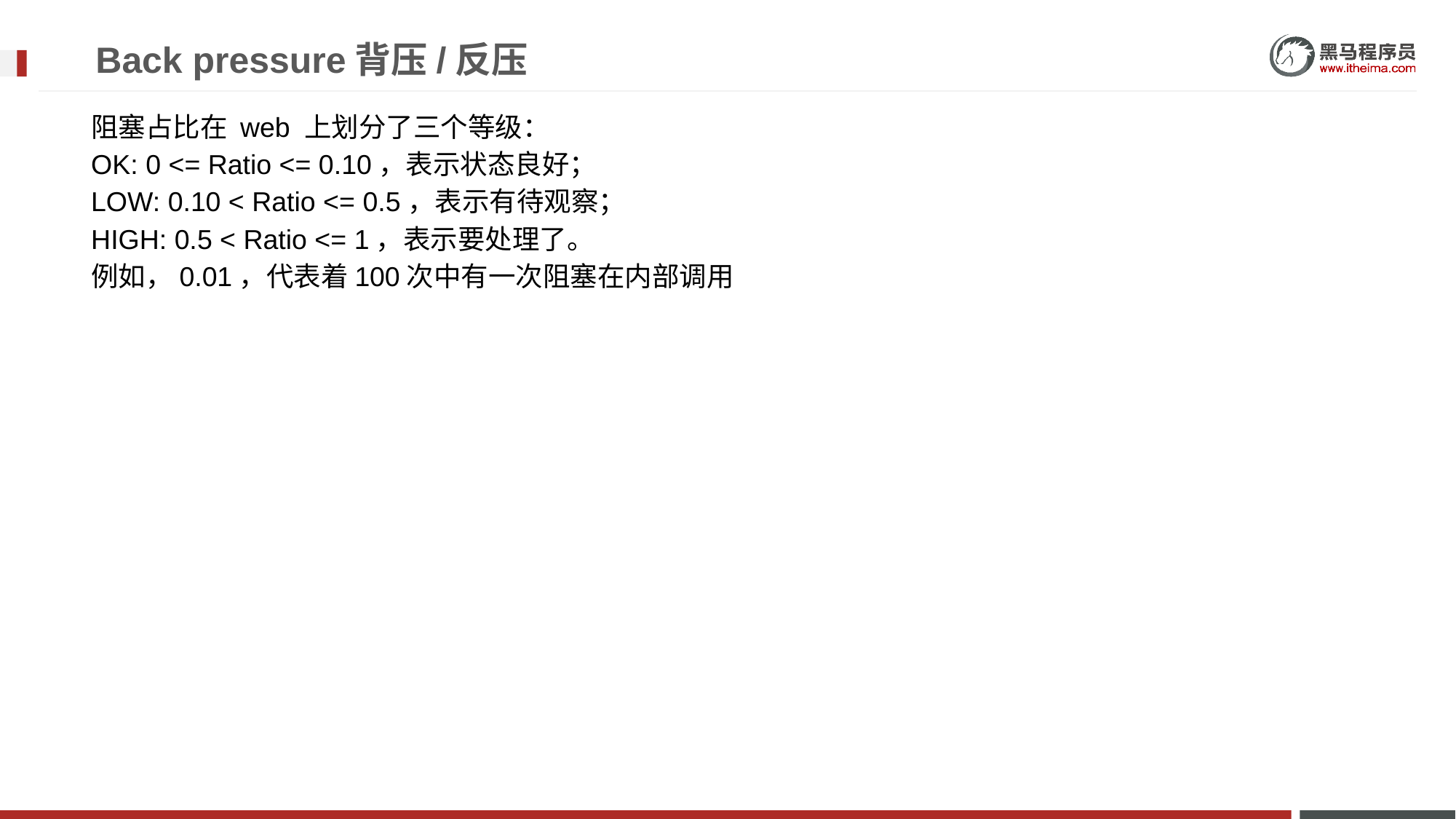

# Back pressure背压/反压

阻塞占比在 web 上划分了三个等级：
OK: 0 <= Ratio <= 0.10，表示状态良好；
LOW: 0.10 < Ratio <= 0.5，表示有待观察；
HIGH: 0.5 < Ratio <= 1，表示要处理了。
例如，0.01，代表着100次中有一次阻塞在内部调用